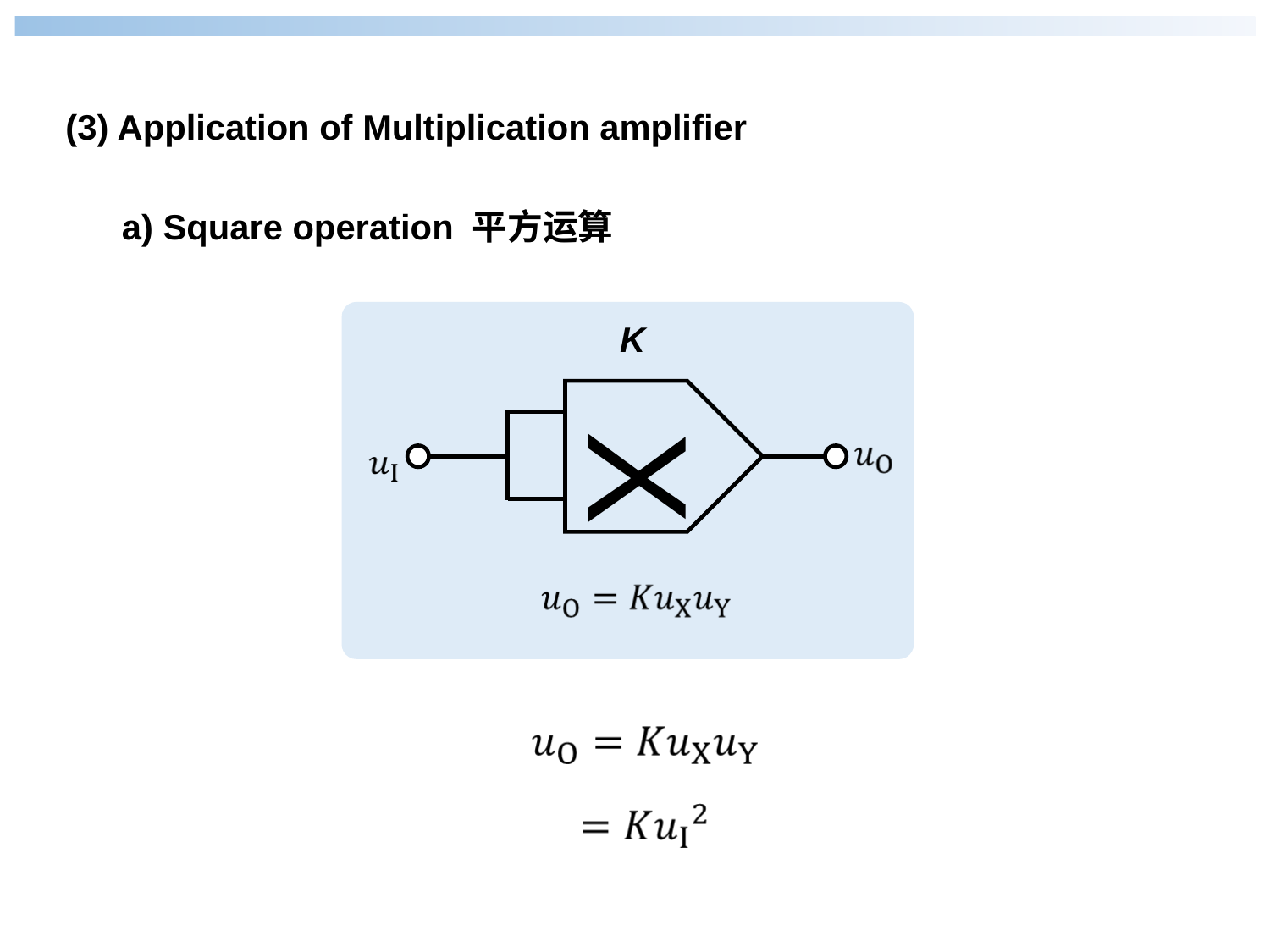

(3) Application of Multiplication amplifier
a) Square operation 平方运算

K
X